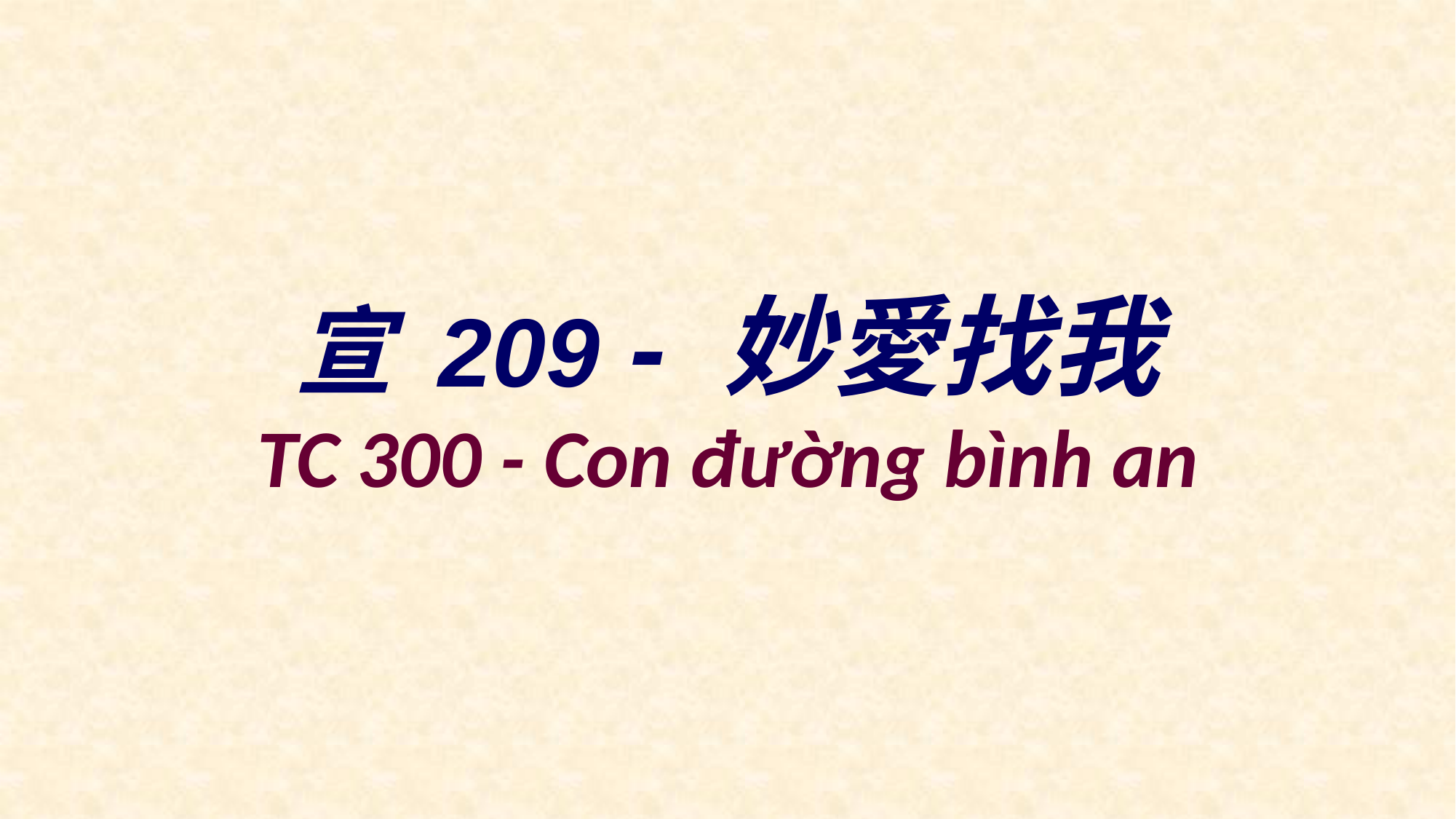

宣 209 - 妙愛找我
TC 300 - Con đường bình an